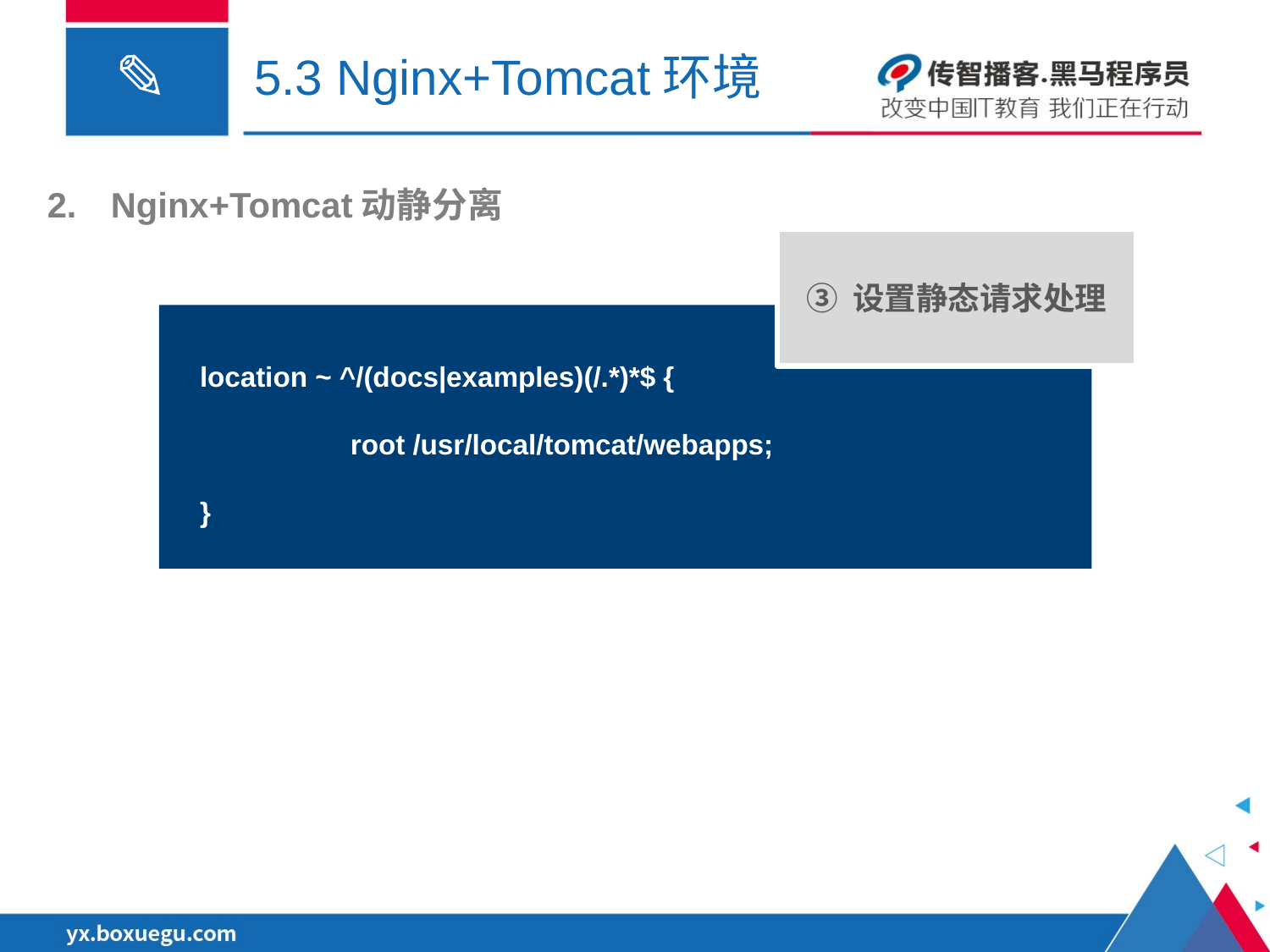

# 5.3 Nginx+Tomcat环境
Nginx+Tomcat动静分离
③ 设置静态请求处理

location ~ ^/(docs|examples)(/.*)*$ {
	   root /usr/local/tomcat/webapps;
}